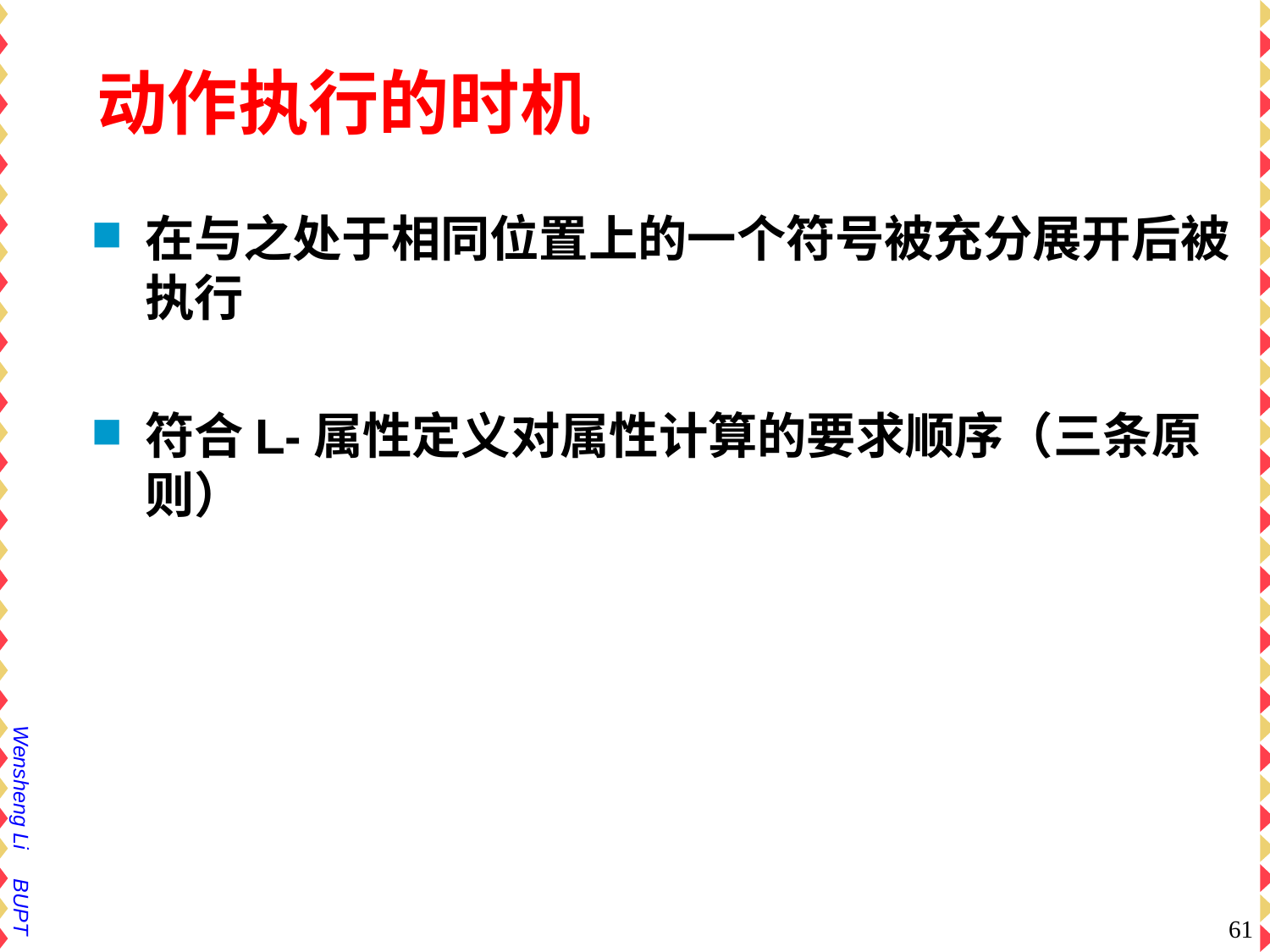

动作执行的时机
在与之处于相同位置上的一个符号被充分展开后被执行

符合L-属性定义对属性计算的要求顺序（三条原则）
61